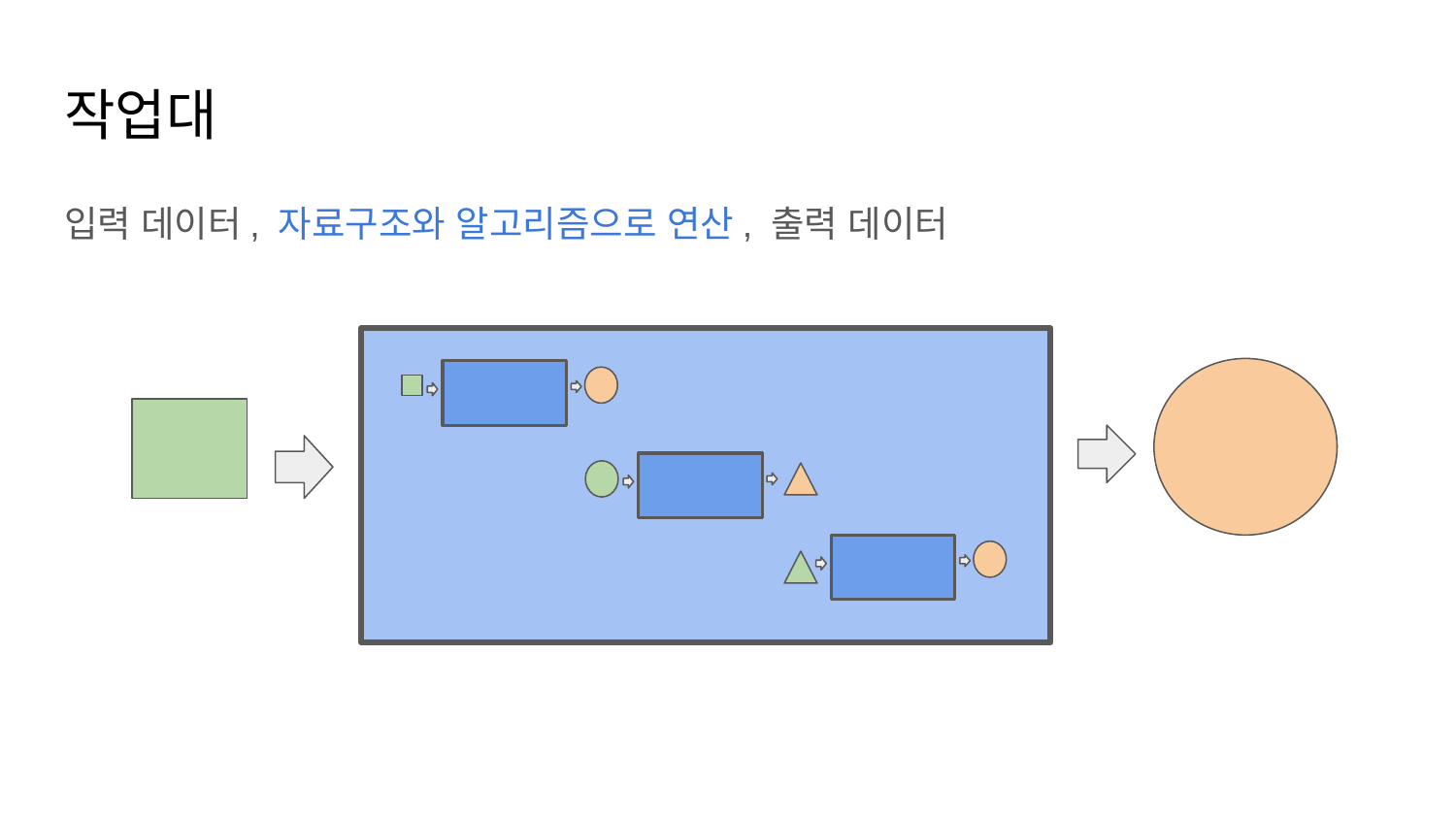

# 작업대
입력 데이터, 자료구조와 알고리즘으로 연산, 출력 데이터